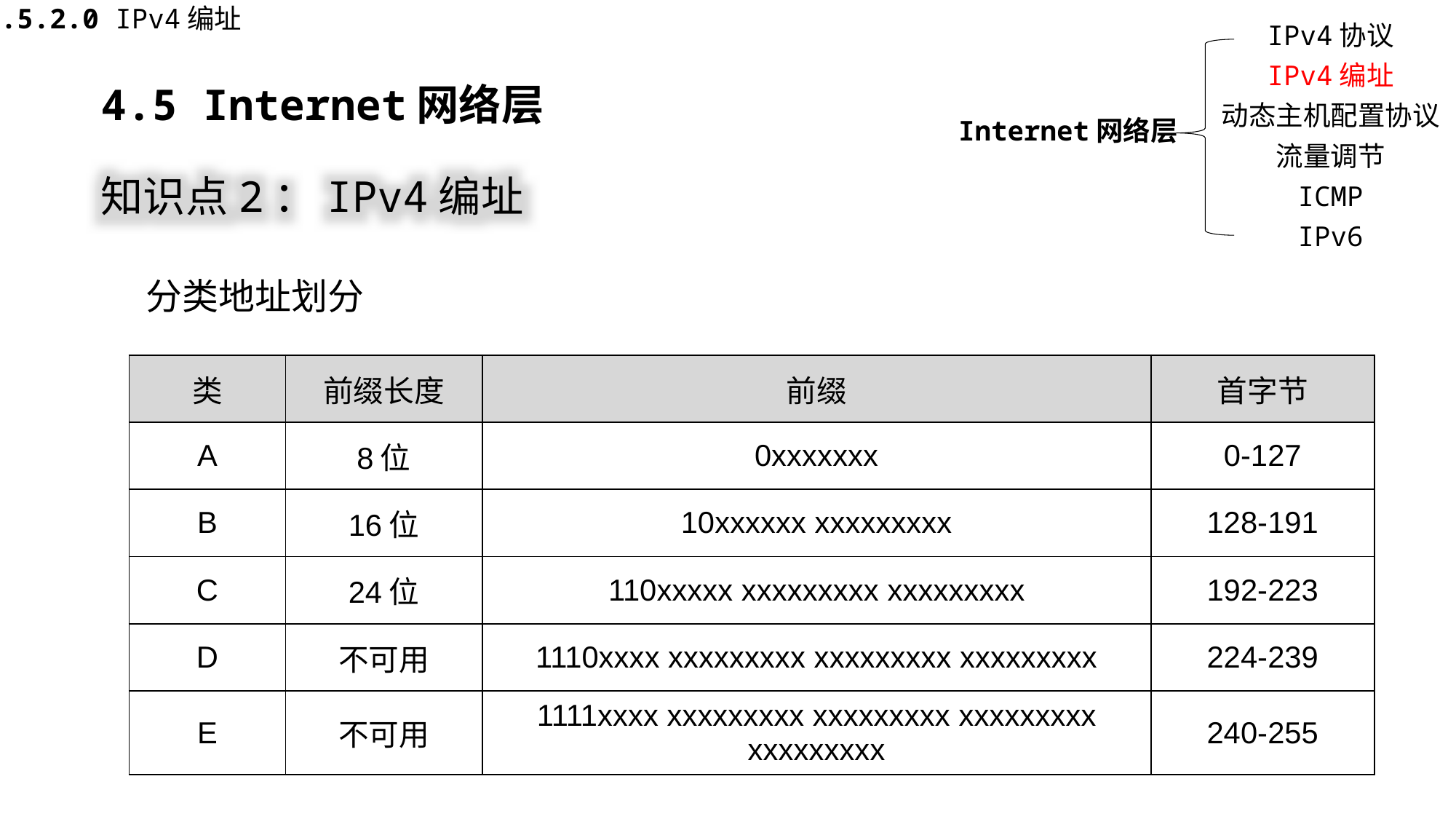

4.5.2.0 IPv4编址

IPv4协议

IPv4编址
动态主机配置协议
Internet网络层
流量调节
ICMP
IPv6
4.5 Internet网络层
知识点2：IPv4编址
分类地址划分
| 类 | 前缀长度 | 前缀 | 首字节 |
| --- | --- | --- | --- |
| A | 8位 | 0xxxxxxx | 0-127 |
| B | 16位 | 10xxxxxx xxxxxxxxx | 128-191 |
| C | 24位 | 110xxxxx xxxxxxxxx xxxxxxxxx | 192-223 |
| D | 不可用 | 1110xxxx xxxxxxxxx xxxxxxxxx xxxxxxxxx | 224-239 |
| E | 不可用 | 1111xxxx xxxxxxxxx xxxxxxxxx xxxxxxxxx xxxxxxxxx | 240-255 |